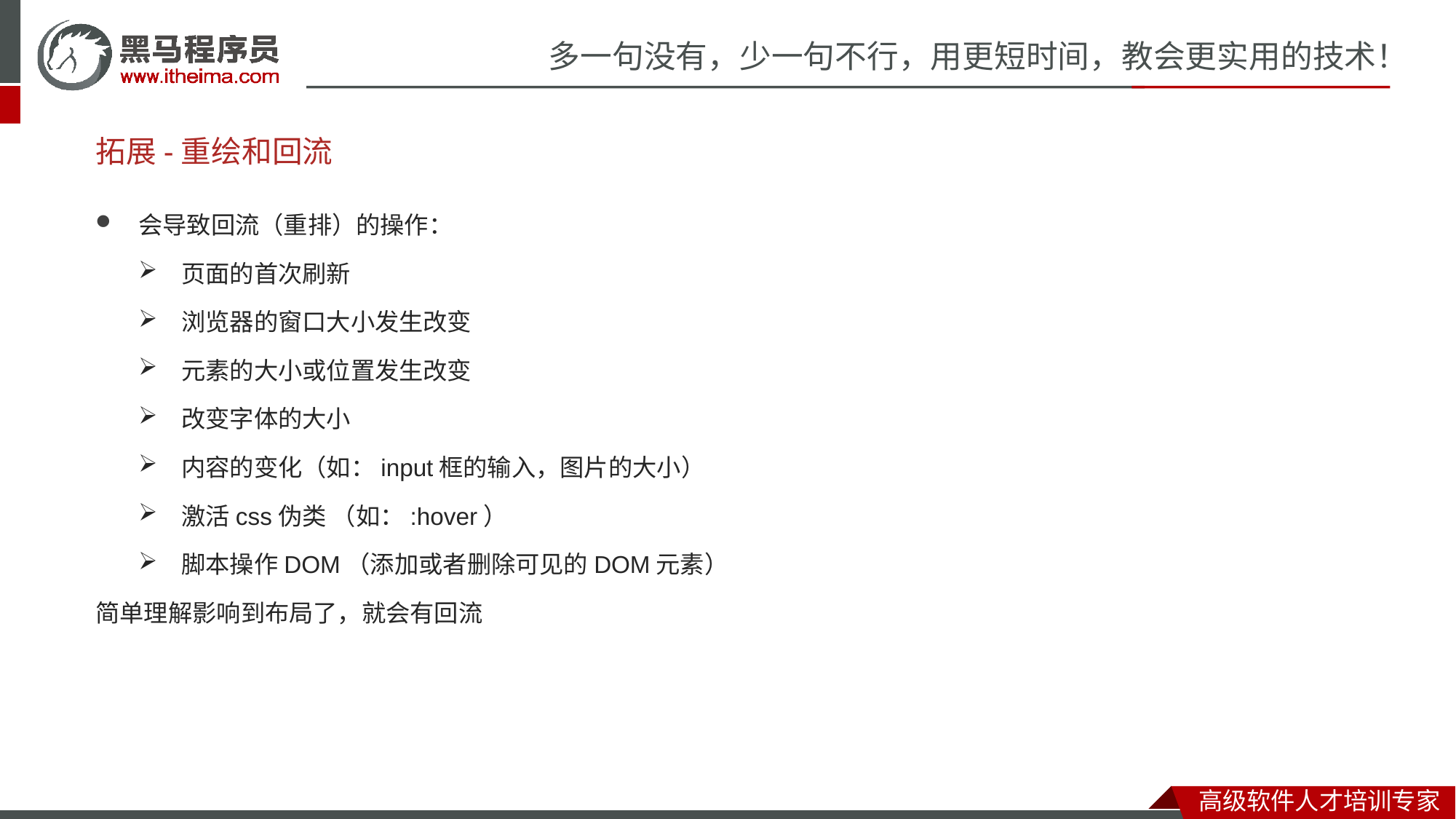

# 拓展-重绘和回流
会导致回流（重排）的操作：
页面的首次刷新
浏览器的窗口大小发生改变
元素的大小或位置发生改变
改变字体的大小
内容的变化（如：input框的输入，图片的大小）
激活css伪类 （如：:hover）
脚本操作DOM（添加或者删除可见的DOM元素）
简单理解影响到布局了，就会有回流